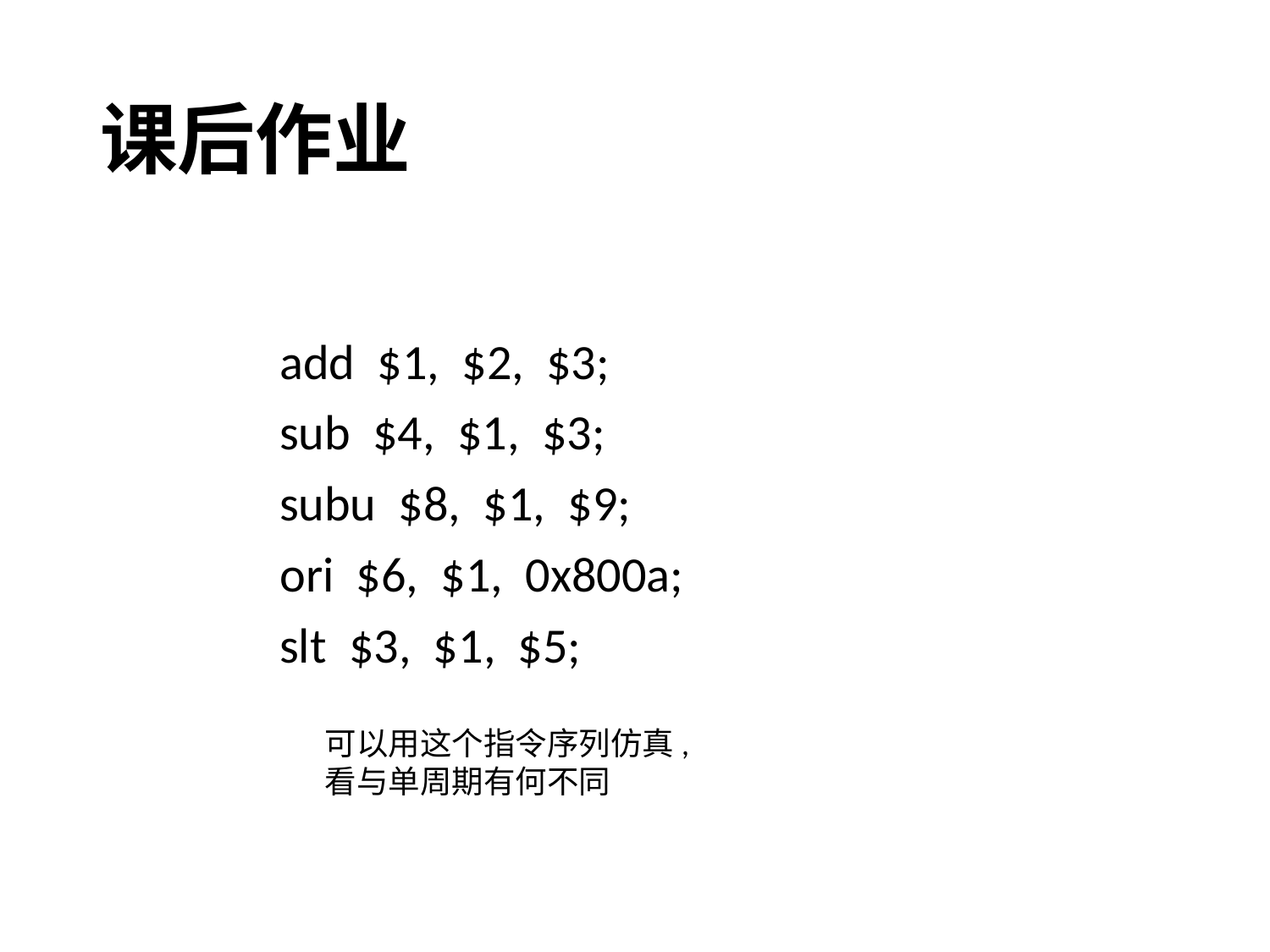

# 课后作业

                add  $1,  $2,  $3;
                sub  $4,  $1,  $3;
                subu  $8,  $1,  $9;
                ori  $6,  $1,  0x800a;
                slt  $3,  $1,  $5;
可以用这个指令序列仿真,看与单周期有何不同